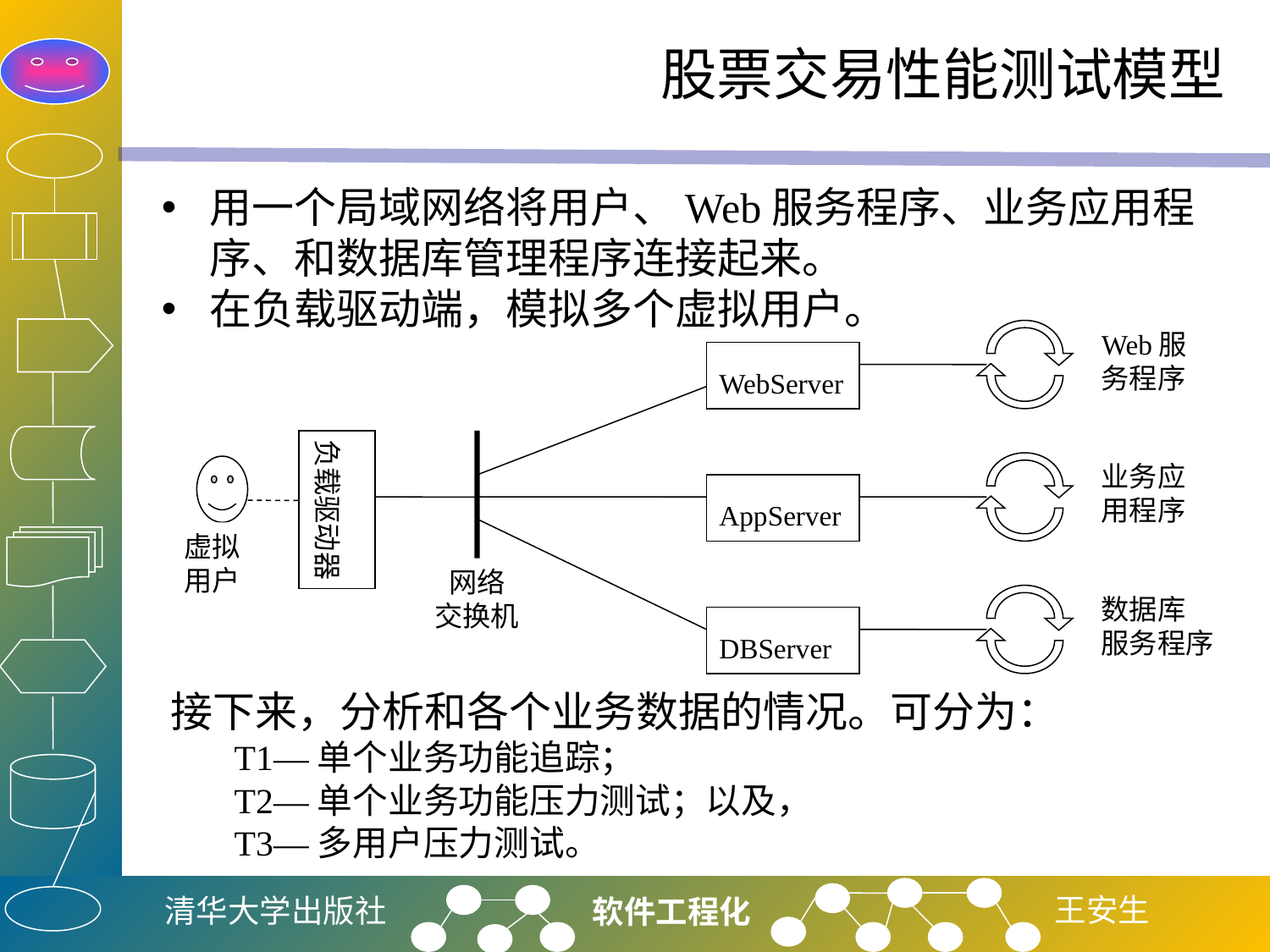

# 股票交易性能测试模型
用一个局域网络将用户、Web服务程序、业务应用程序、和数据库管理程序连接起来。
在负载驱动端，模拟多个虚拟用户。

Web服务程序
WebServer

负载驱动器

业务应
用程序

AppServer

虚拟
用户
网络
交换机

数据库
服务程序
DBServer

接下来，分析和各个业务数据的情况。可分为：
T1—单个业务功能追踪；
T2—单个业务功能压力测试；以及，
T3—多用户压力测试。